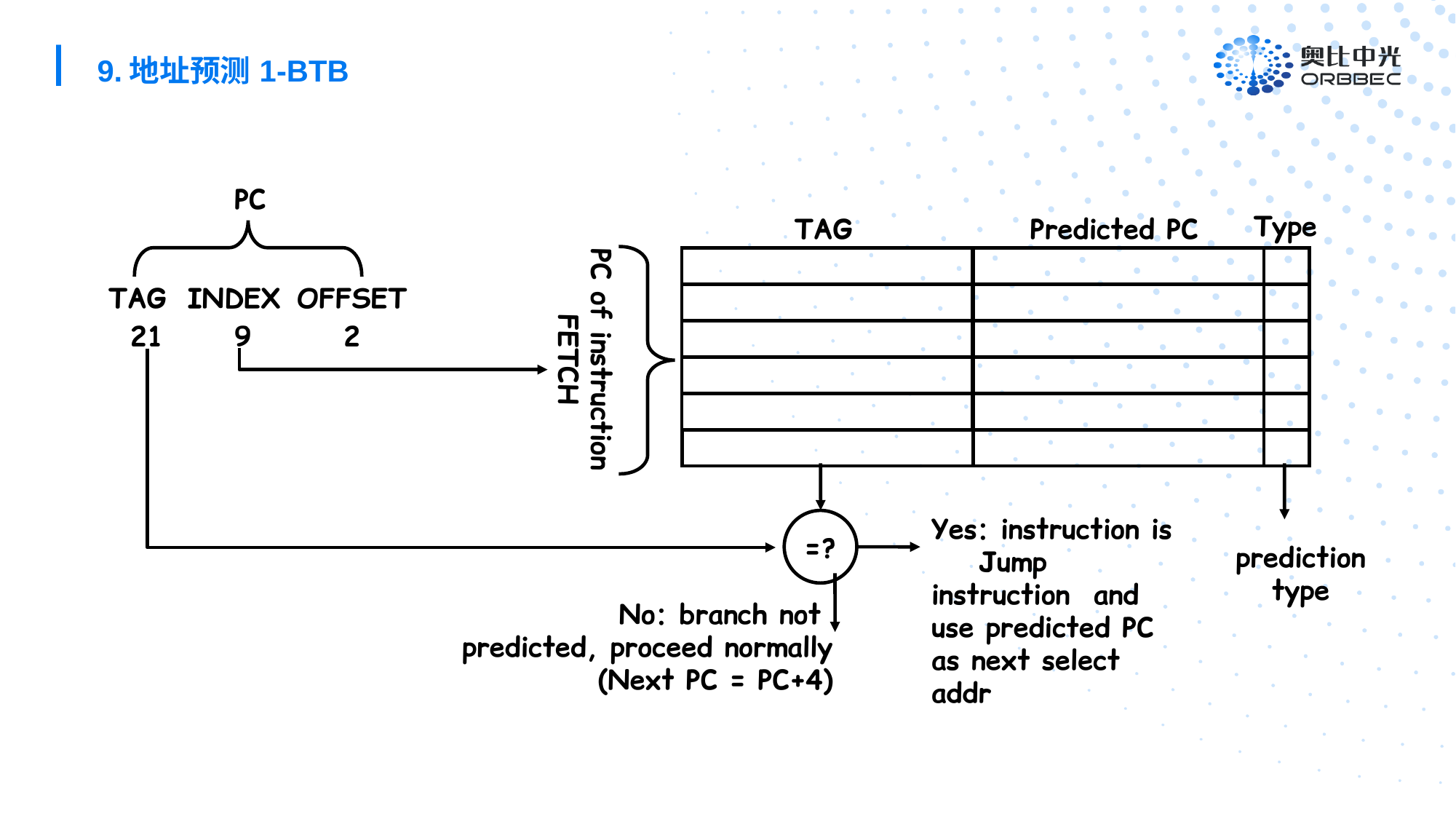

9.地址预测1-BTB

PC
TAG
INDEX
OFFSET
Type
TAG
Predicted PC

PC of instruction
FETCH

=?
Yes: instruction is     Jump instruction  and use predicted PC as next select addr
prediction type

No: branch not
predicted, proceed normally
 (Next PC = PC+4)
21
9
2

11